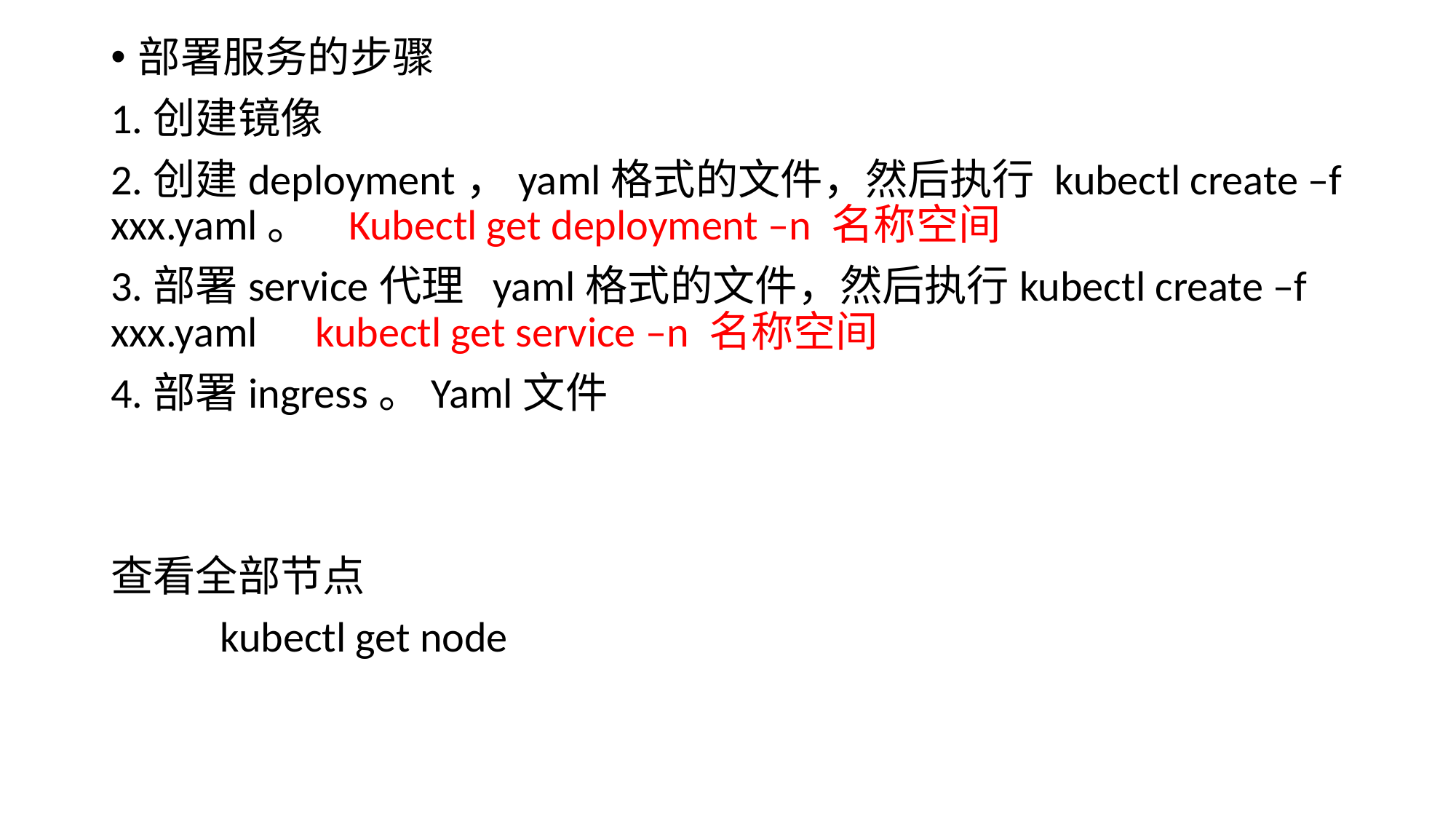

部署服务的步骤
1.创建镜像
2.创建deployment，yaml格式的文件，然后执行 kubectl create –f xxx.yaml。   Kubectl get deployment –n 名称空间
3.部署service代理  yaml格式的文件，然后执行kubectl create –f xxx.yaml      kubectl get service –n 名称空间
4.部署ingress。Yaml文件

查看全部节点
	kubectl get node